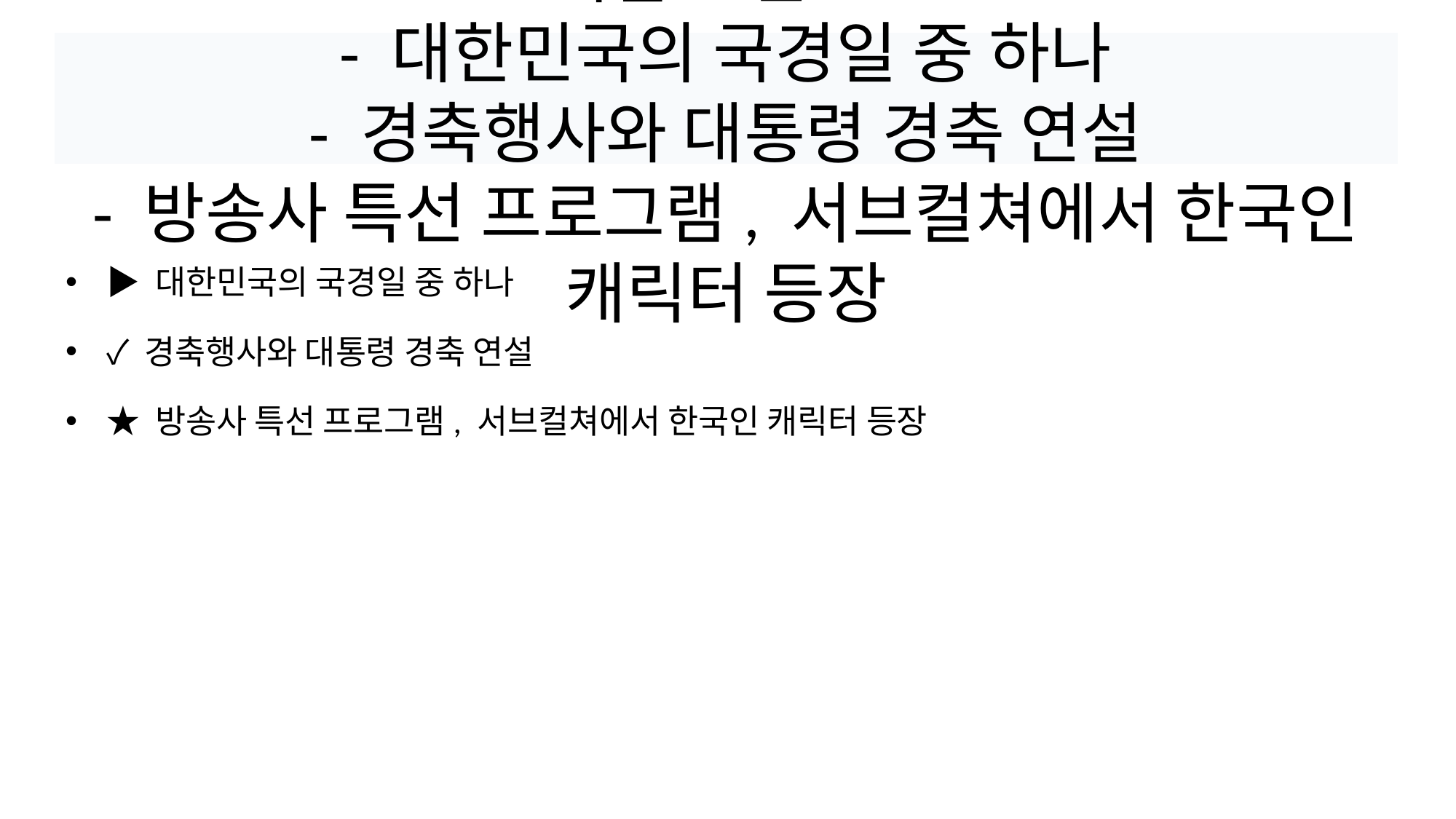

# 광복절의 문화적 의미
핵심 포인트:
- 대한민국의 국경일 중 하나
- 경축행사와 대통령 경축 연설
- 방송사 특선 프로그램, 서브컬쳐에서 한국인 캐릭터 등장

▶ 대한민국의 국경일 중 하나
✓ 경축행사와 대통령 경축 연설
★ 방송사 특선 프로그램, 서브컬쳐에서 한국인 캐릭터 등장